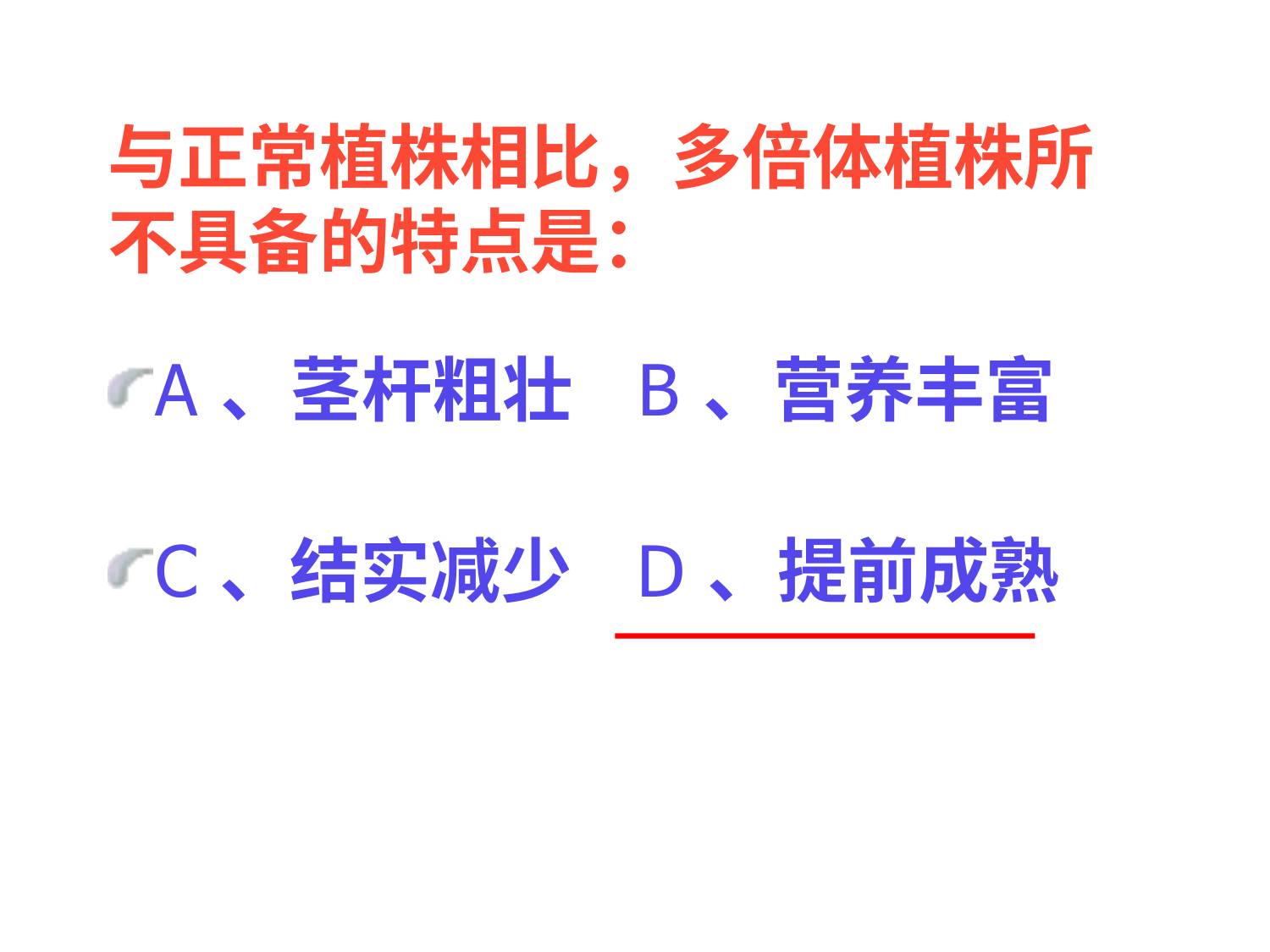

# 与正常植株相比，多倍体植株所不具备的特点是：
A、茎杆粗壮   B、营养丰富

C、结实减少   D、提前成熟